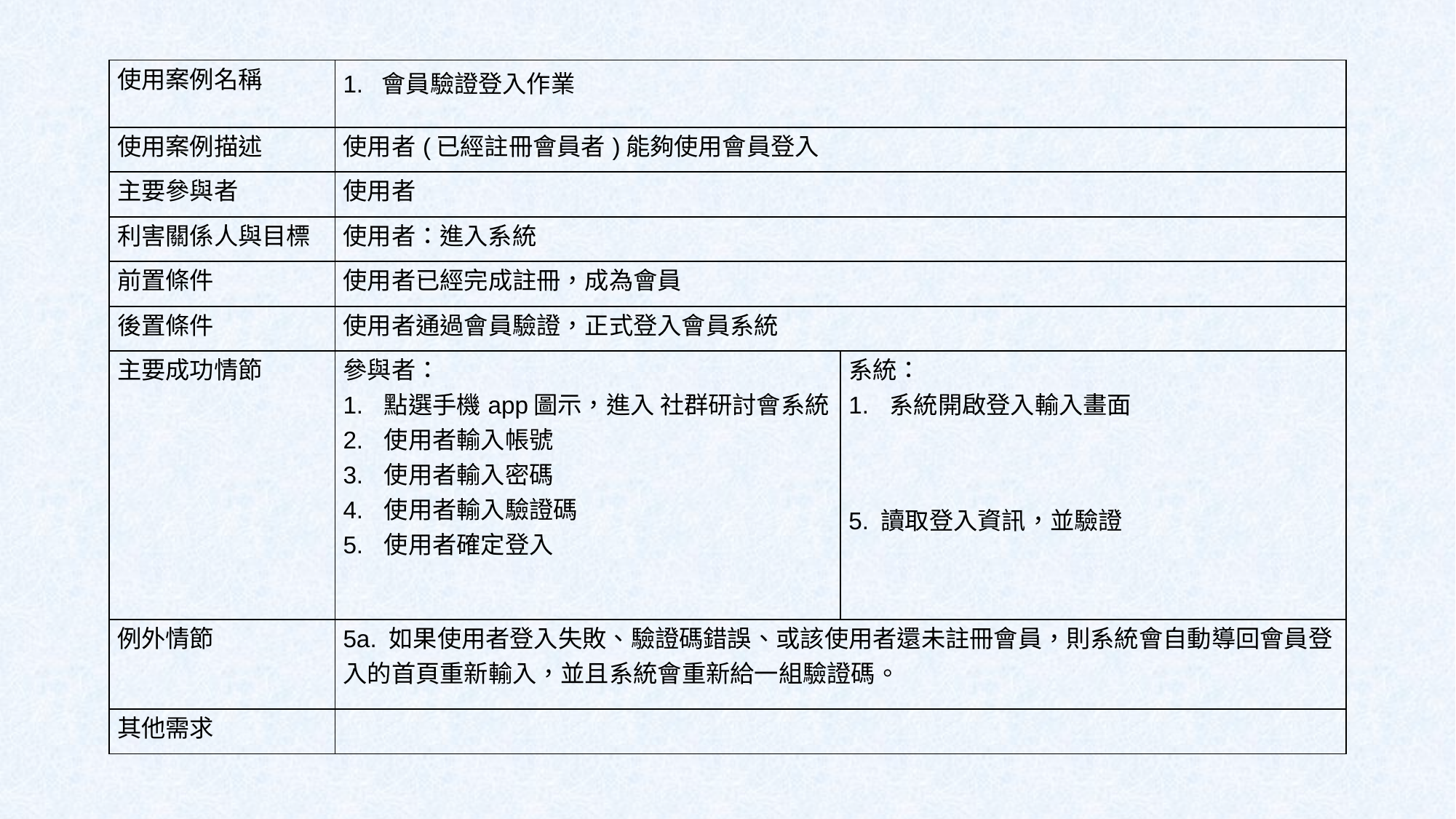

| 使用案例名稱 | 1. 會員驗證登入作業 |  |
| --- | --- | --- |
| 使用案例描述 | 使用者(已經註冊會員者)能夠使用會員登入 |  |
| 主要參與者 | 使用者 |  |
| 利害關係人與目標 | 使用者：進入系統 |  |
| 前置條件 | 使用者已經完成註冊，成為會員 |  |
| 後置條件 | 使用者通過會員驗證，正式登入會員系統 |  |
| 主要成功情節 | 參與者： 點選手機app圖示，進入 社群研討會系統 使用者輸入帳號 使用者輸入密碼 使用者輸入驗證碼 使用者確定登入 | 系統： 系統開啟登入輸入畫面       5. 讀取登入資訊，並驗證 |
| 例外情節 | 5a. 如果使用者登入失敗、驗證碼錯誤、或該使用者還未註冊會員，則系統會自動導回會員登入的首頁重新輸入，並且系統會重新給一組驗證碼。 |  |
| 其他需求 |  |  |